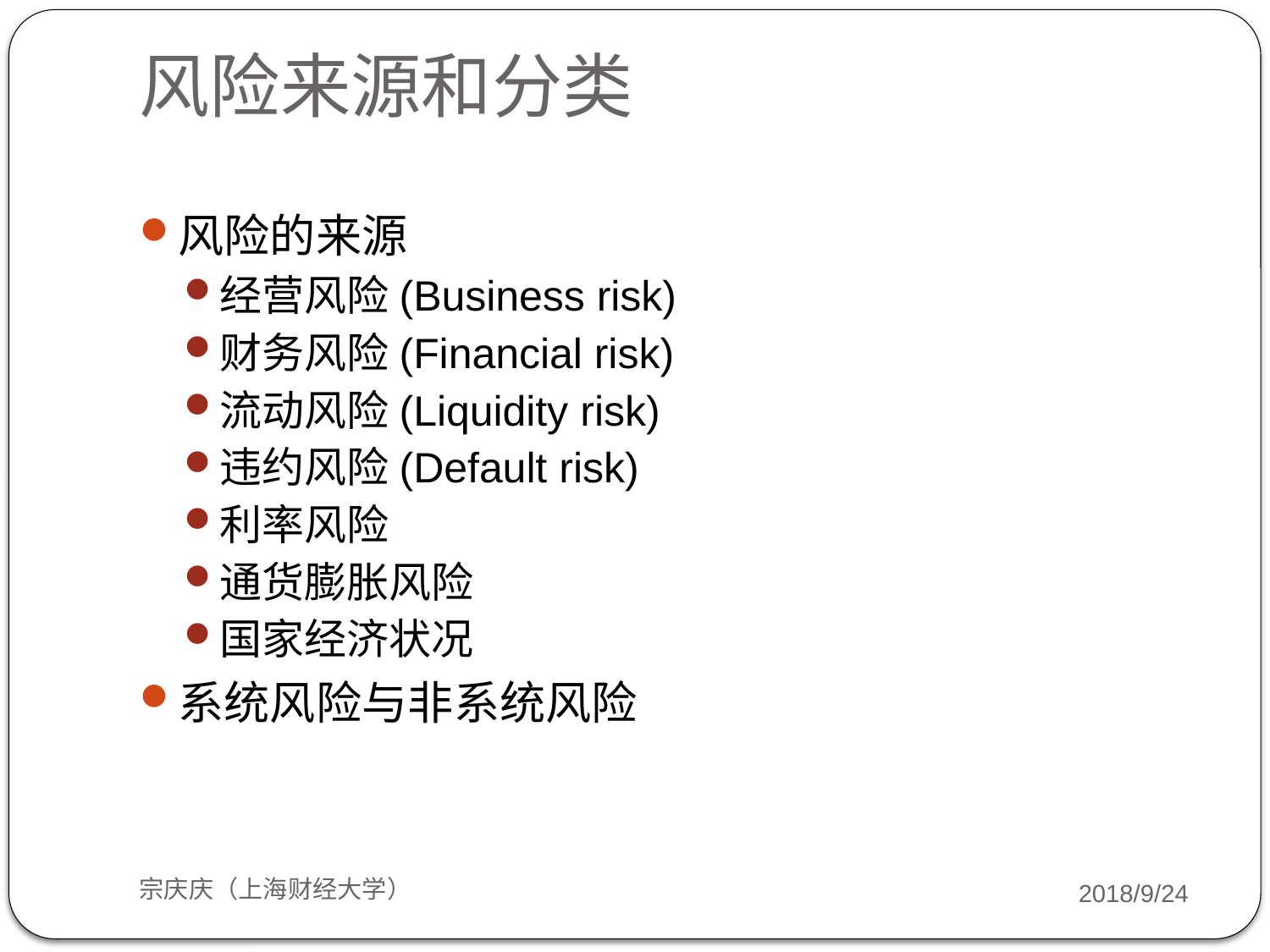

# 风险来源和分类
风险的来源
经营风险(Business risk)
财务风险(Financial risk)
流动风险(Liquidity risk)
违约风险(Default risk)
利率风险
通货膨胀风险
国家经济状况
系统风险与非系统风险
宗庆庆（上海财经大学）
2018/9/24